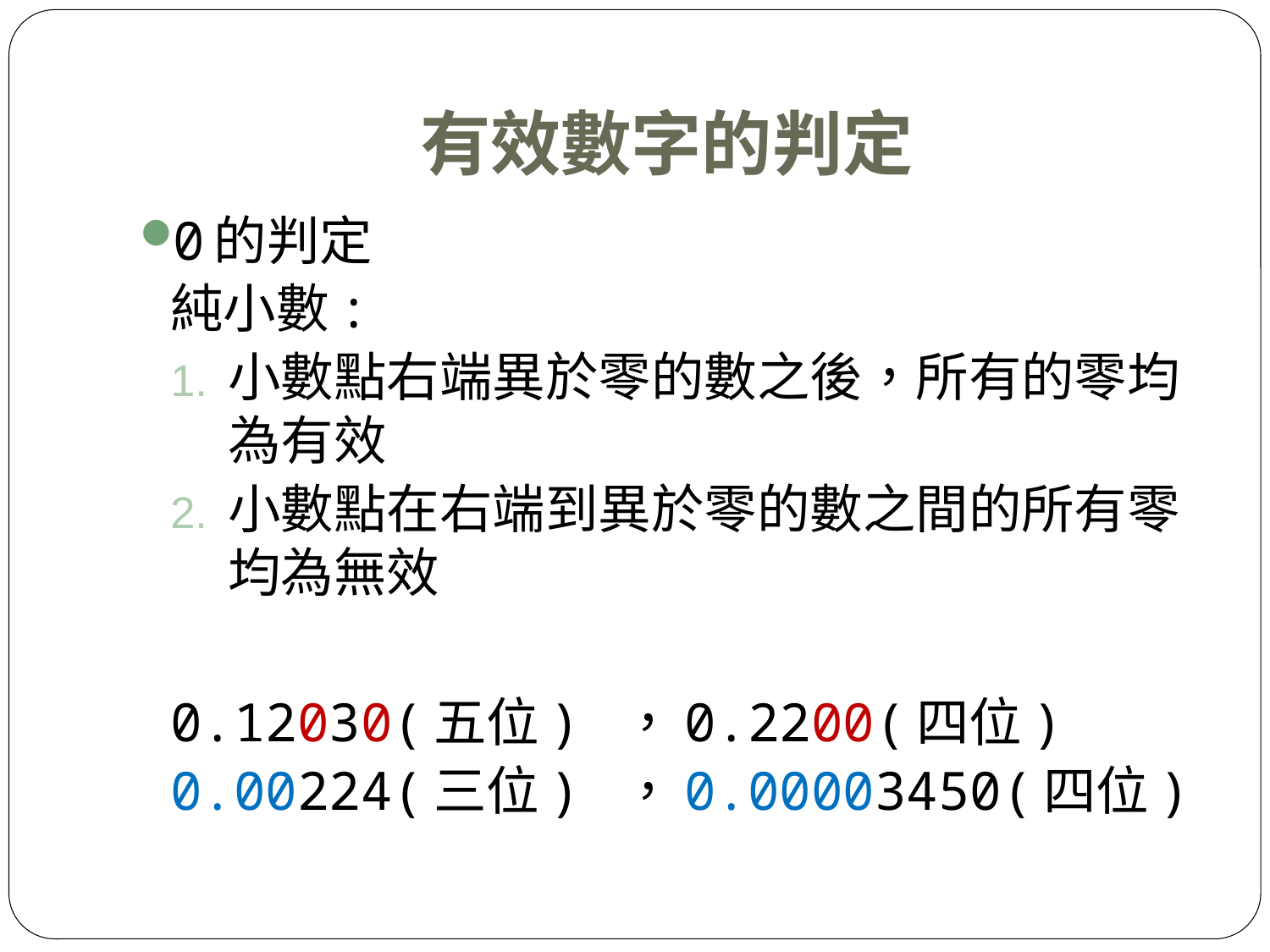

# 有效數字的判定
0的判定
純小數:
小數點右端異於零的數之後，所有的零均為有效
小數點在右端到異於零的數之間的所有零均為無效

0.12030(五位) ，0.2200(四位)
0.00224(三位) ，0.00003450(四位)